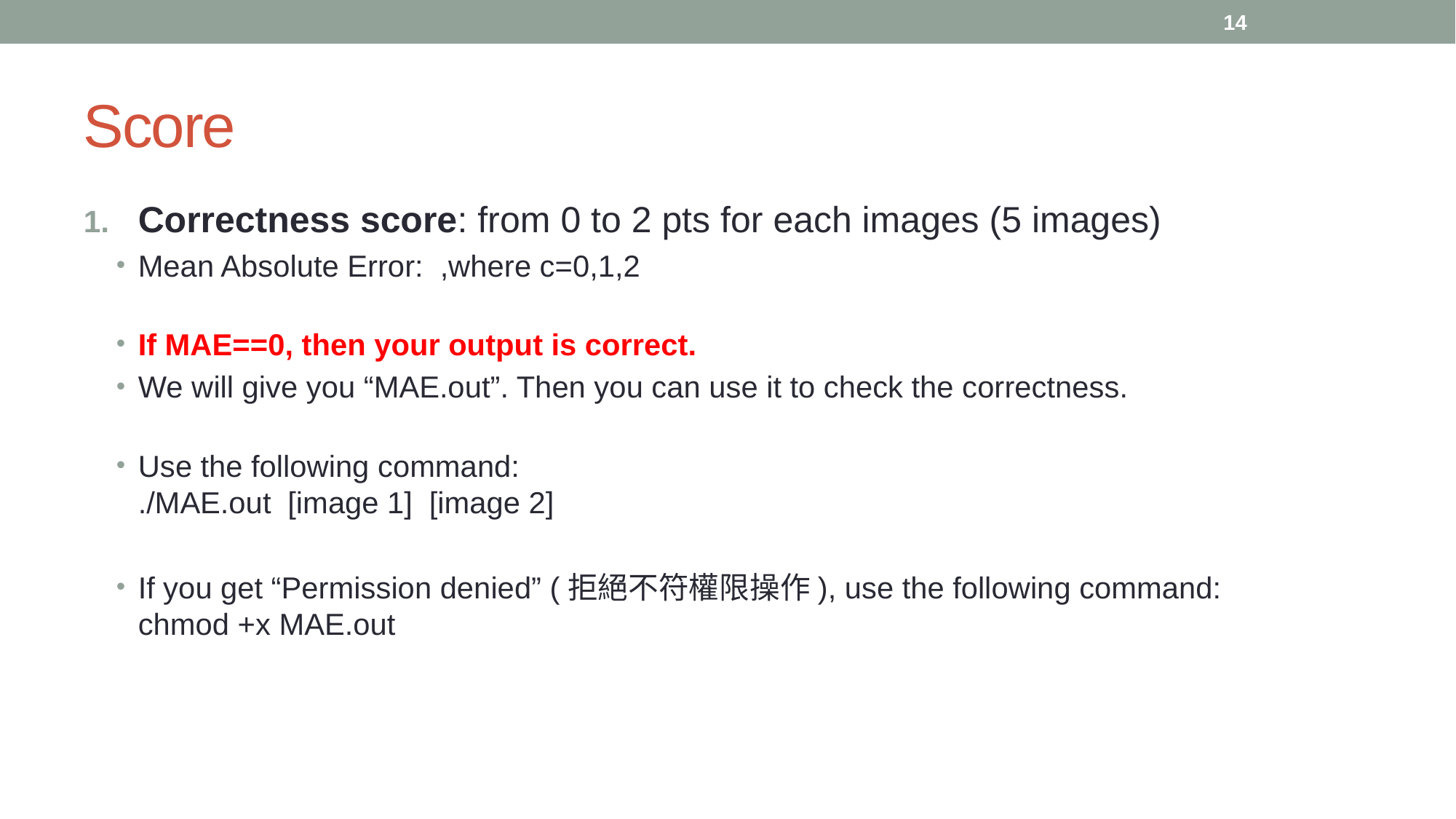

14
Score
Correctness score: from 0 to 2 pts for each images (5 images)
Mean Absolute Error:  ,where c=0,1,2

If MAE==0, then your output is correct.
We will give you “MAE.out”. Then you can use it to check the correctness.
Use the following command:
./MAE.out  [image 1]  [image 2]

If you get “Permission denied” (拒絕不符權限操作), use the following command:
chmod +x MAE.out